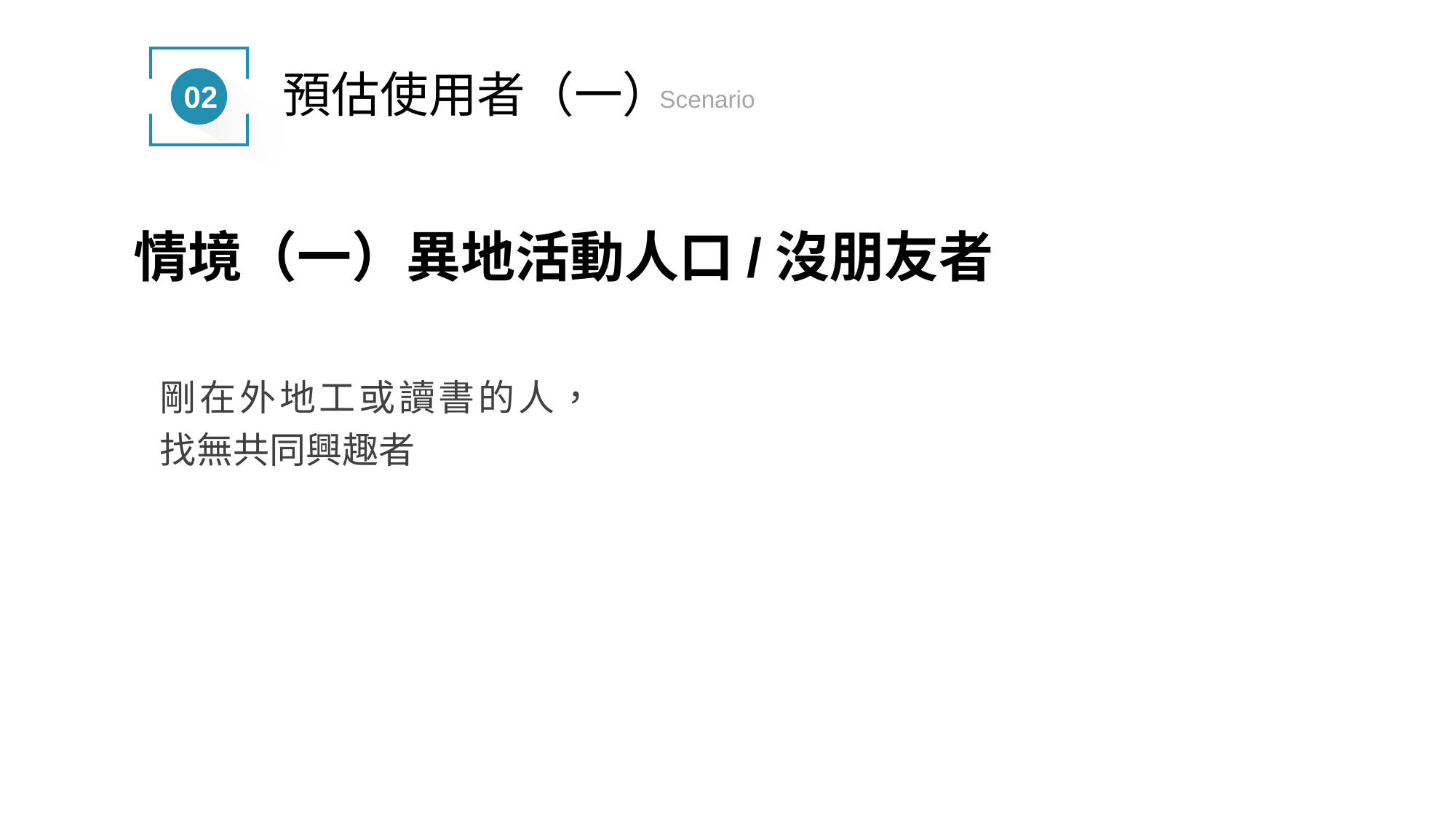

預估使用者（一）

02
Scenario
情境（一）異地活動人口/沒朋友者

剛在外地工或讀書的人，找無共同興趣者